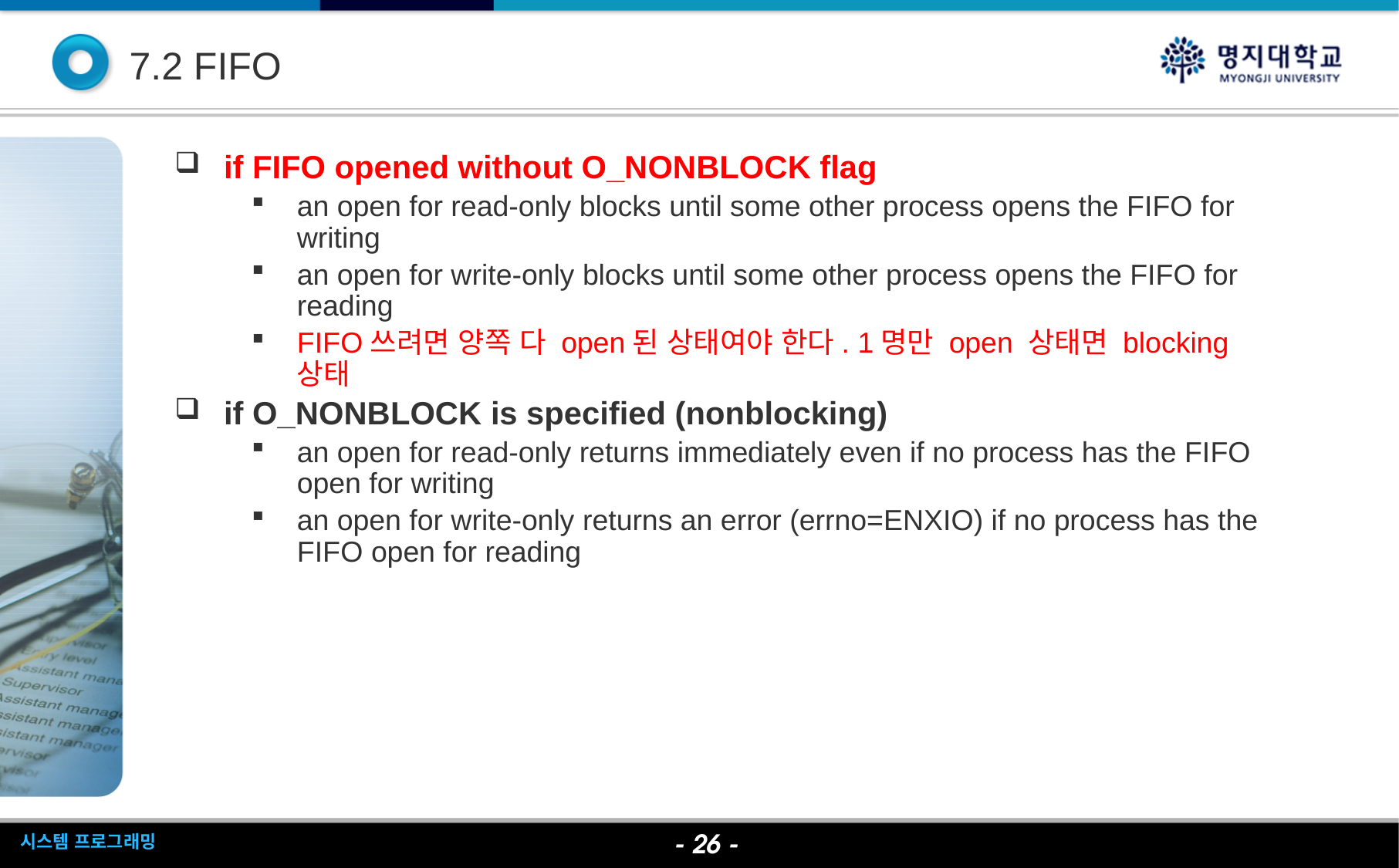

7.2 FIFO
if FIFO opened without O_NONBLOCK flag
an open for read-only blocks until some other process opens the FIFO for writing
an open for write-only blocks until some other process opens the FIFO for reading
FIFO쓰려면 양쪽 다 open된 상태여야 한다. 1명만 open 상태면 blocking 상태
if O_NONBLOCK is specified (nonblocking)
an open for read-only returns immediately even if no process has the FIFO open for writing
an open for write-only returns an error (errno=ENXIO) if no process has the FIFO open for reading
- 26 -